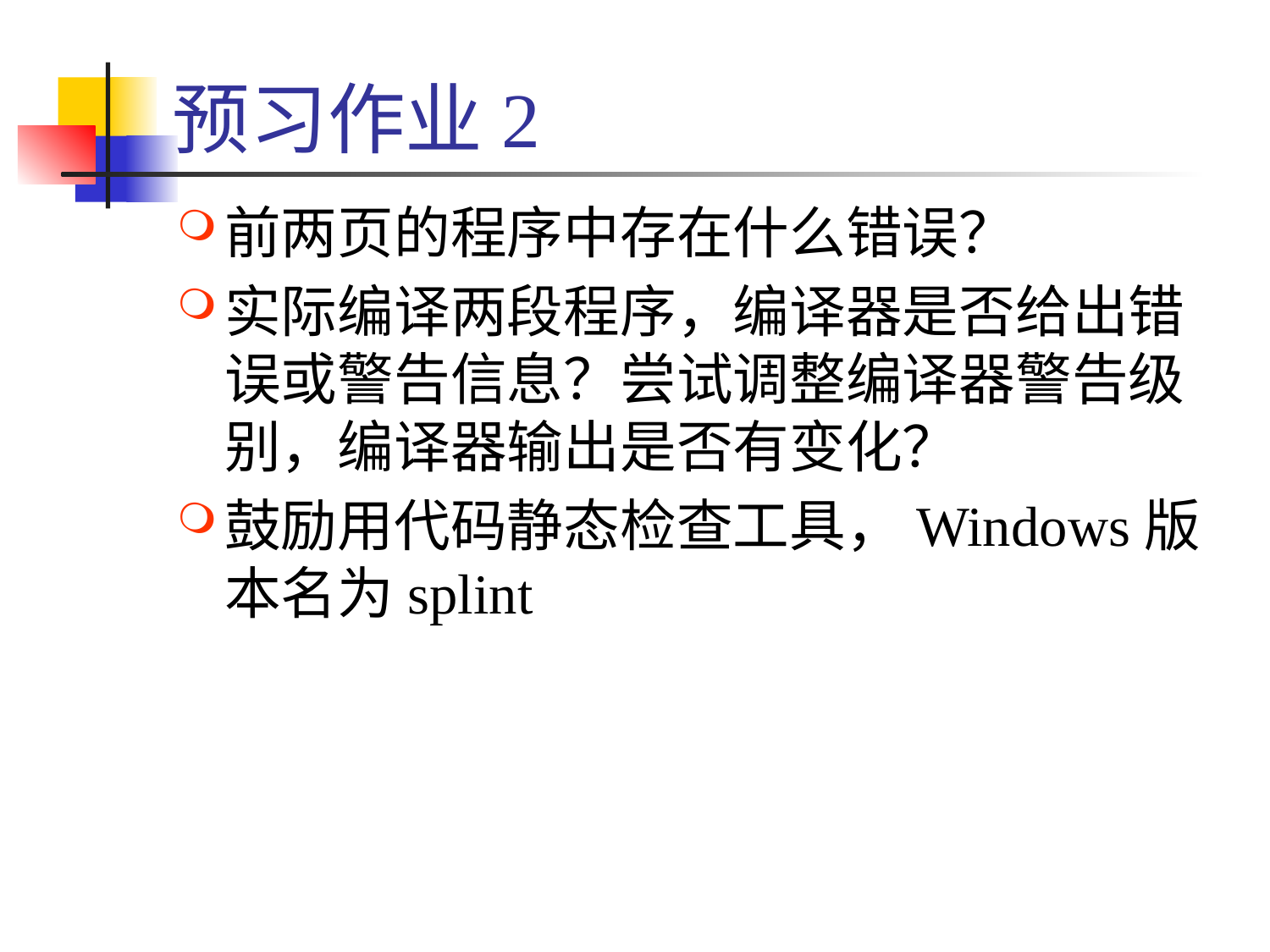

# 预习作业2
前两页的程序中存在什么错误？
实际编译两段程序，编译器是否给出错误或警告信息？尝试调整编译器警告级别，编译器输出是否有变化？
鼓励用代码静态检查工具，Windows版本名为splint